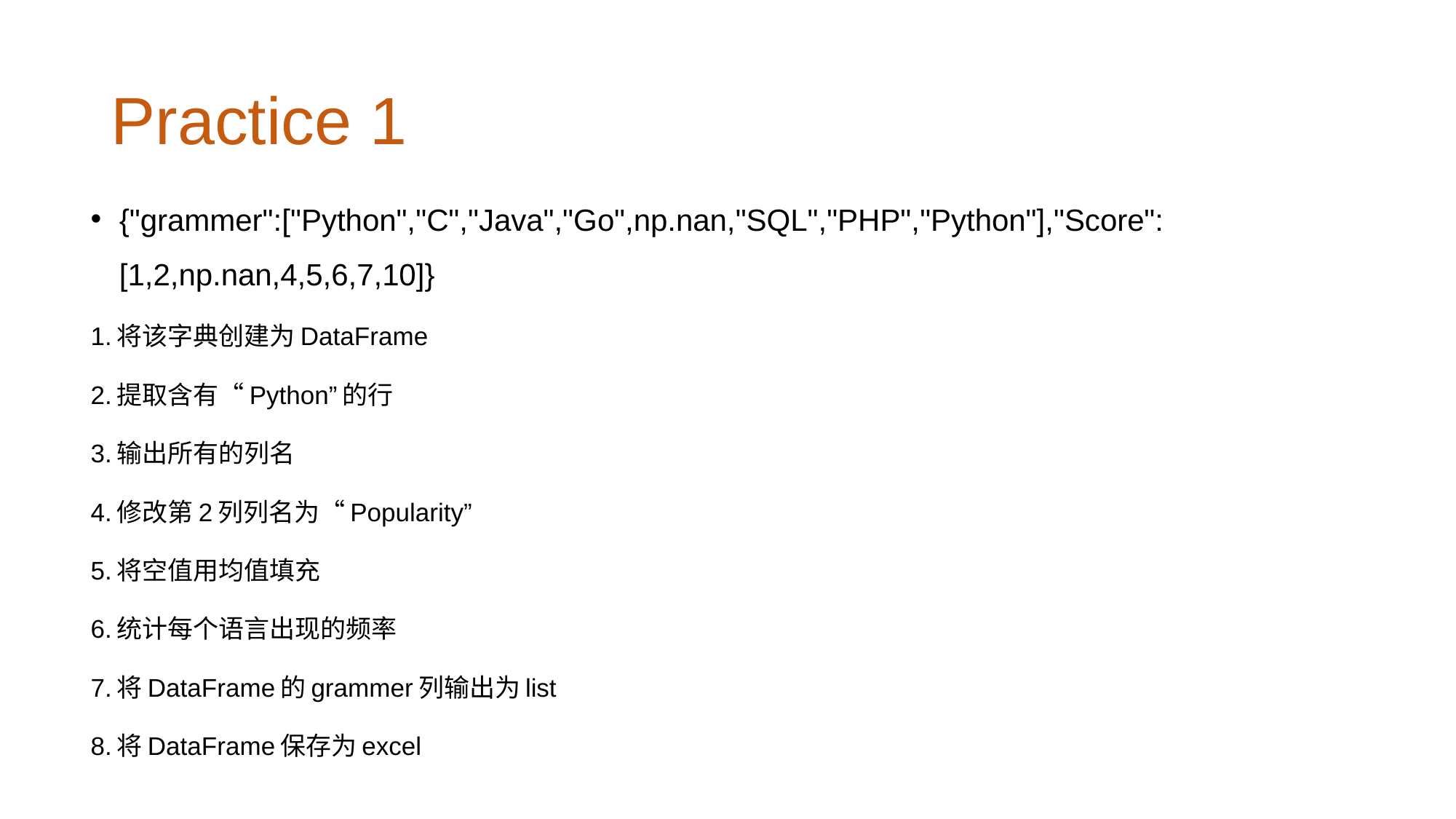

# Practice 1
{"grammer":["Python","C","Java","Go",np.nan,"SQL","PHP","Python"],"Score":[1,2,np.nan,4,5,6,7,10]}
1.将该字典创建为DataFrame
2.提取含有“Python”的行
3.输出所有的列名
4.修改第2列列名为“Popularity”
5.将空值用均值填充
6.统计每个语言出现的频率
7.将DataFrame的grammer列输出为list
8.将DataFrame保存为excel